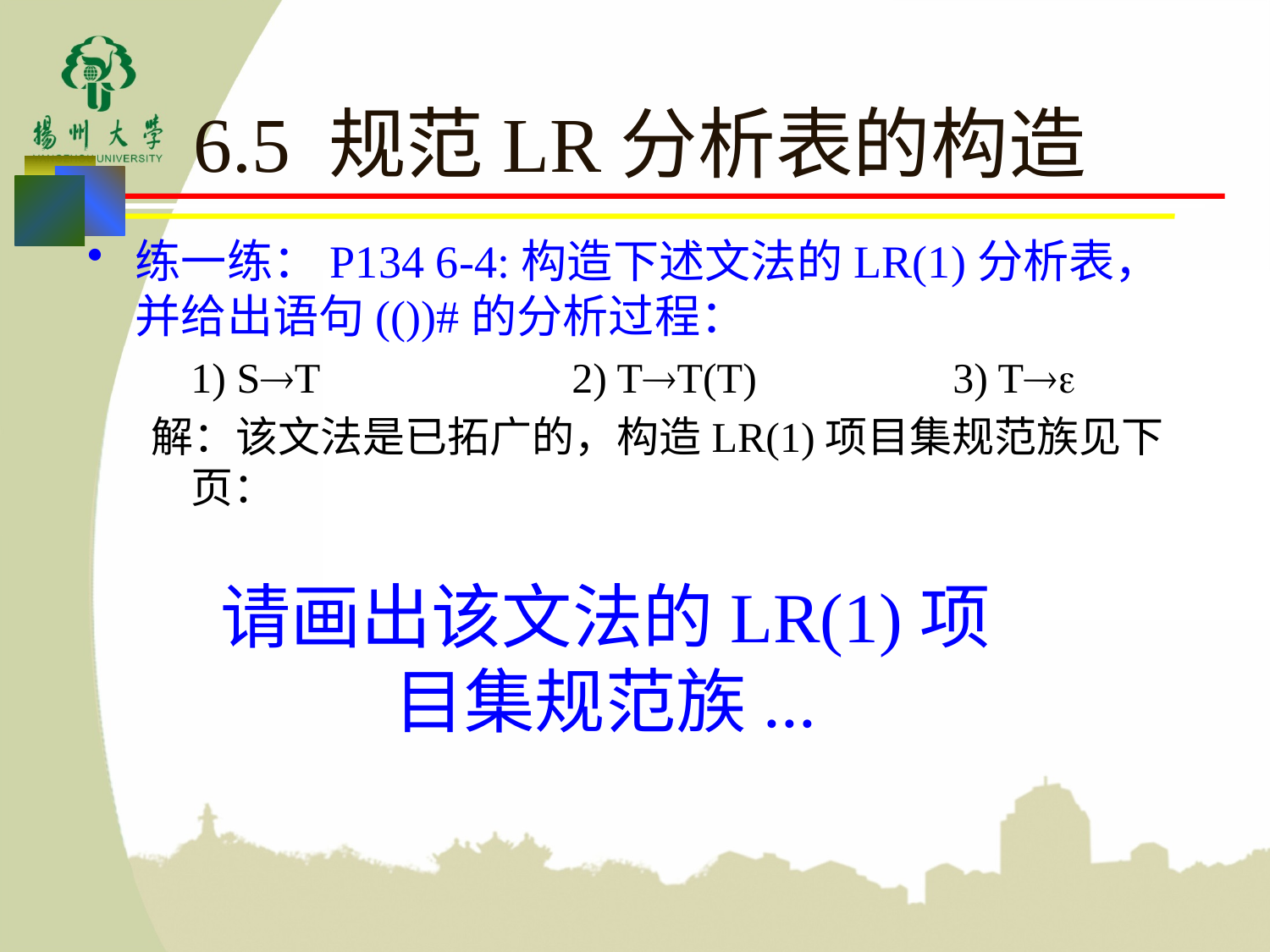

# 6.5 规范LR分析表的构造
练一练：P134 6-4:构造下述文法的LR(1)分析表，并给出语句(())#的分析过程：
	1) S→T		2) T→T(T)		3) T→ε
解：该文法是已拓广的，构造LR(1)项目集规范族见下页：
请画出该文法的LR(1)项目集规范族...

92